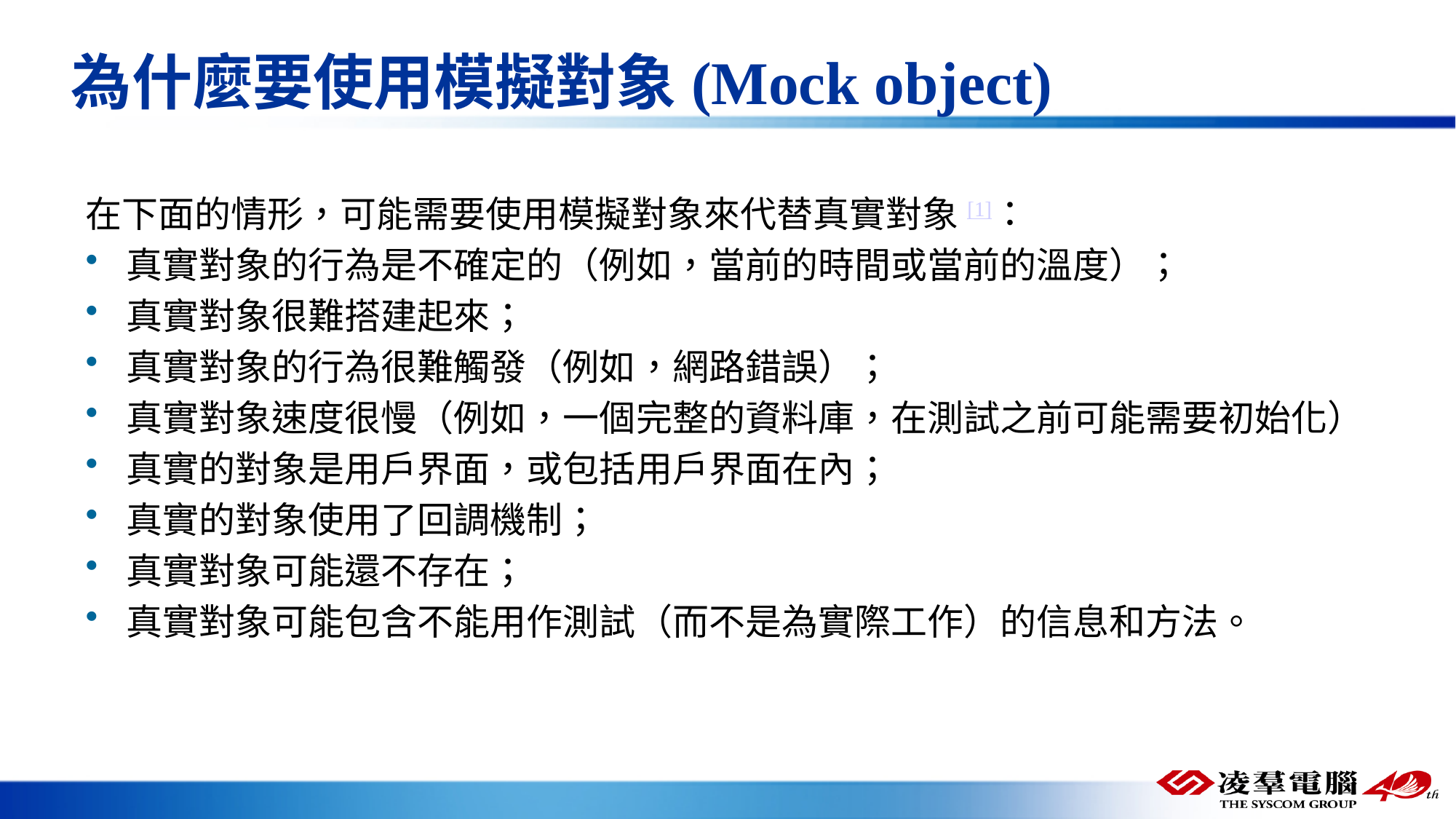

# 為什麼要使用模擬對象(Mock object)
在下面的情形，可能需要使用模擬對象來代替真實對象[1]：
真實對象的行為是不確定的（例如，當前的時間或當前的溫度）；
真實對象很難搭建起來；
真實對象的行為很難觸發（例如，網路錯誤）；
真實對象速度很慢（例如，一個完整的資料庫，在測試之前可能需要初始化）
真實的對象是用戶界面，或包括用戶界面在內；
真實的對象使用了回調機制；
真實對象可能還不存在；
真實對象可能包含不能用作測試（而不是為實際工作）的信息和方法。